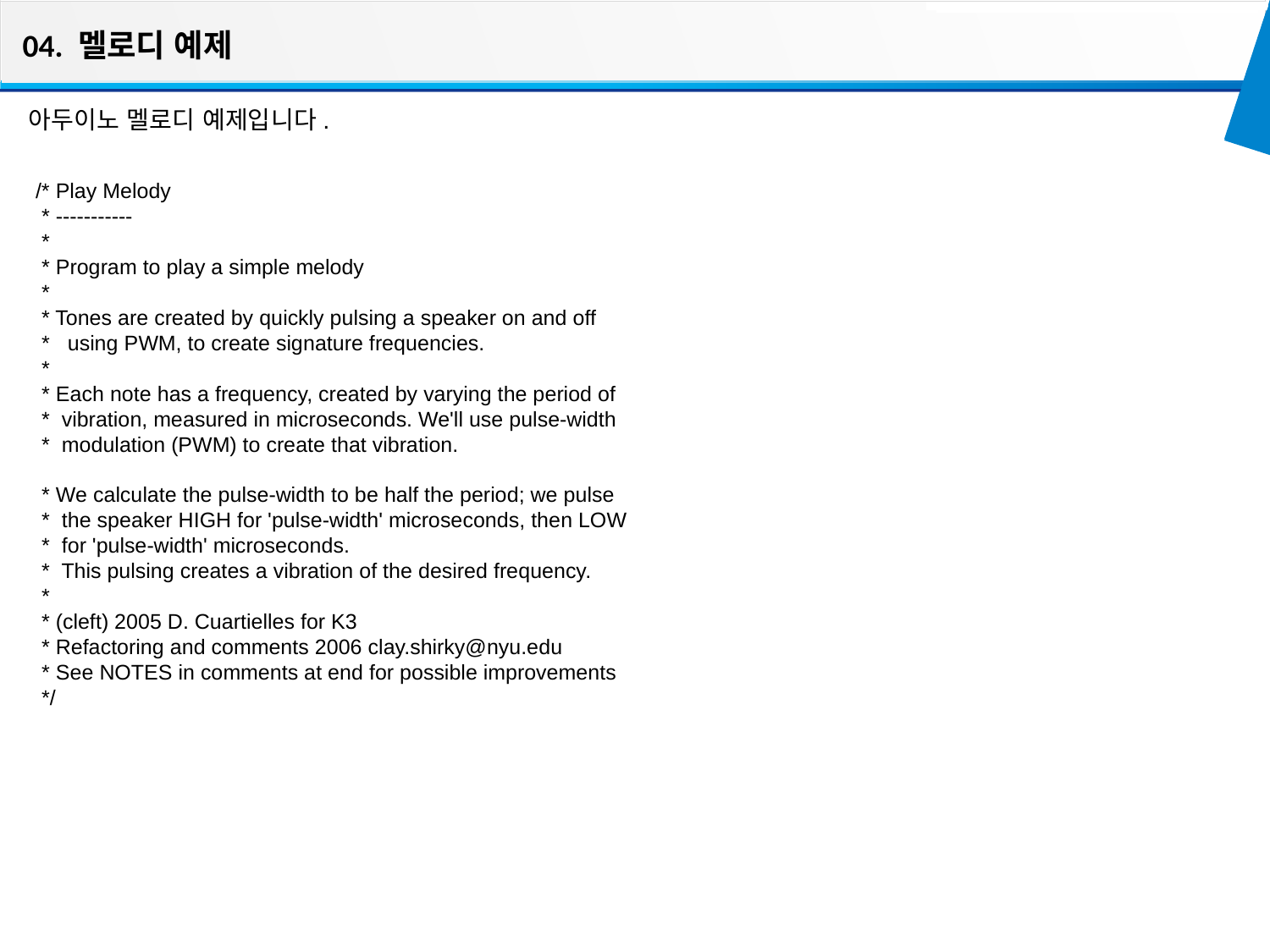

04. 멜로디 예제

아두이노 멜로디 예제입니다.
/* Play Melody
 * -----------
 *
 * Program to play a simple melody
 *
 * Tones are created by quickly pulsing a speaker on and off
 *   using PWM, to create signature frequencies.
 *
 * Each note has a frequency, created by varying the period of
 *  vibration, measured in microseconds. We'll use pulse-width
 *  modulation (PWM) to create that vibration.

 * We calculate the pulse-width to be half the period; we pulse
 *  the speaker HIGH for 'pulse-width' microseconds, then LOW
 *  for 'pulse-width' microseconds.
 *  This pulsing creates a vibration of the desired frequency.
 *
 * (cleft) 2005 D. Cuartielles for K3
 * Refactoring and comments 2006 clay.shirky@nyu.edu
 * See NOTES in comments at end for possible improvements
 */